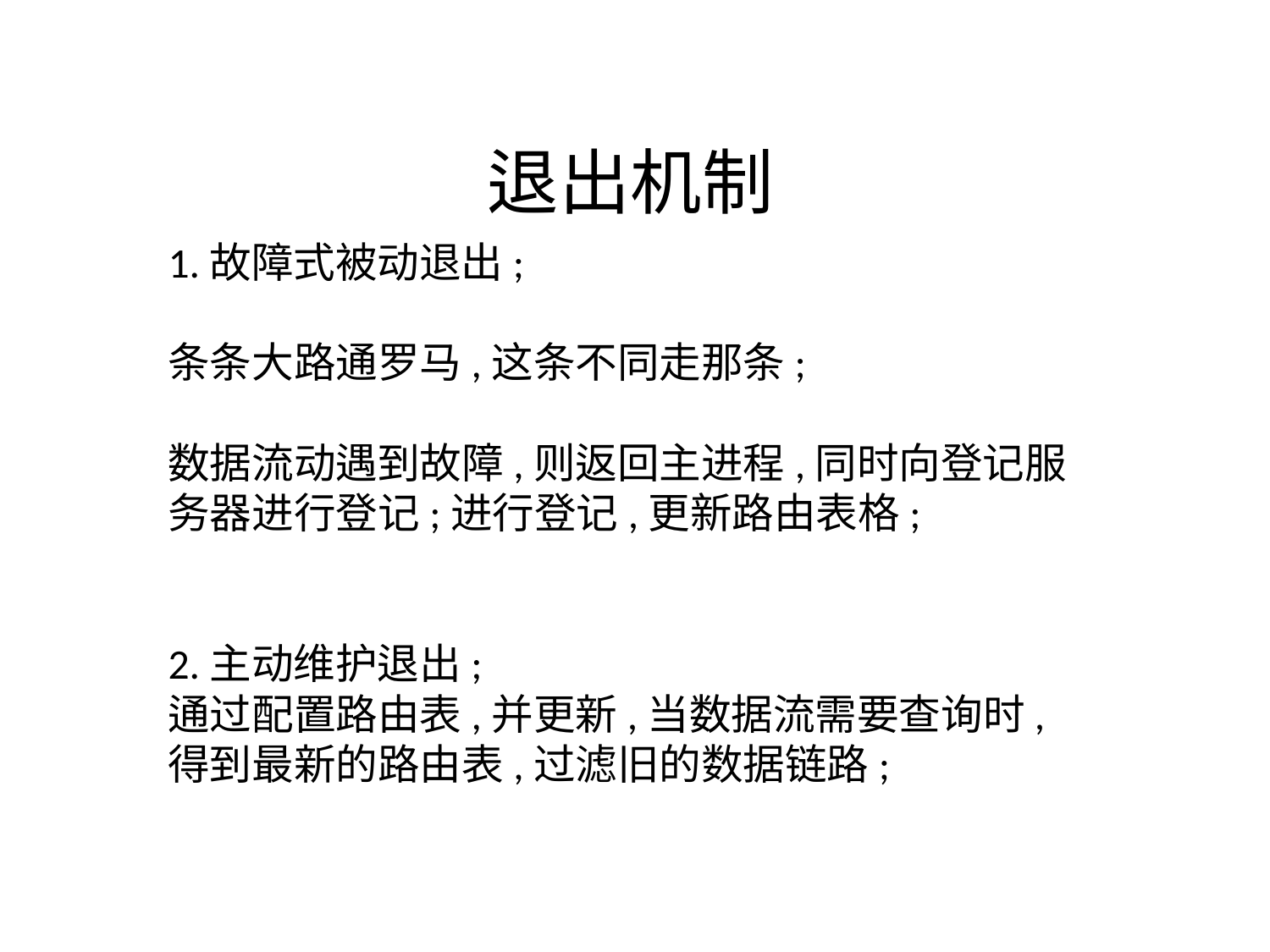

# 退出机制
1.故障式被动退出;

条条大路通罗马,这条不同走那条;

数据流动遇到故障,则返回主进程,同时向登记服务器进行登记;进行登记,更新路由表格;

2.主动维护退出;
通过配置路由表,并更新,当数据流需要查询时,得到最新的路由表,过滤旧的数据链路;